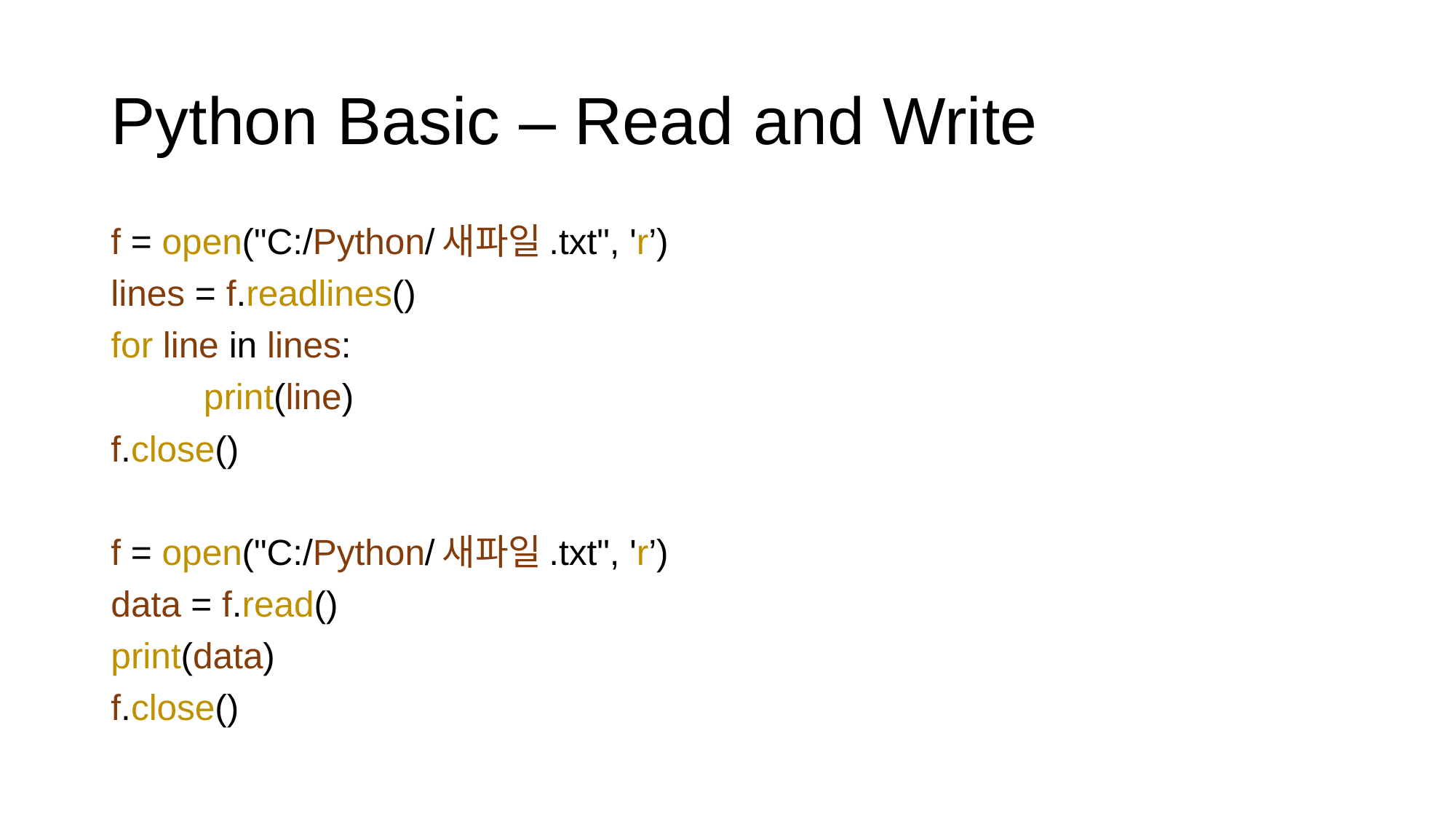

# Python Basic – Read and Write
f = open("C:/Python/새파일.txt", 'r’)
lines = f.readlines()
for line in lines:
	print(line)
f.close()

f = open("C:/Python/새파일.txt", 'r’)
data = f.read()
print(data)
f.close()